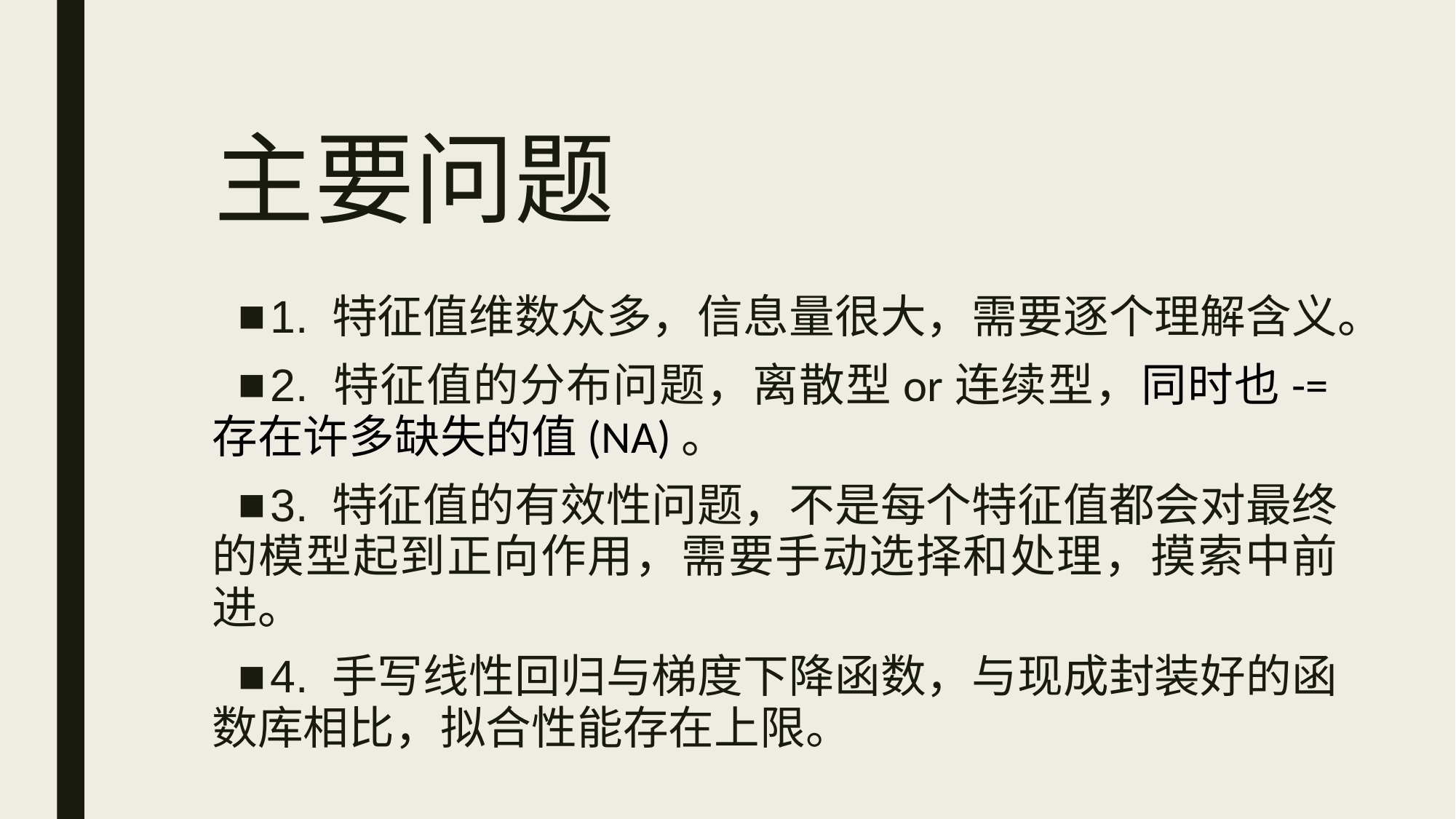

# 主要问题
1. 特征值维数众多，信息量很大，需要逐个理解含义。
2. 特征值的分布问题，离散型or连续型，同时也-=存在许多缺失的值(NA)。
3. 特征值的有效性问题，不是每个特征值都会对最终的模型起到正向作用，需要手动选择和处理，摸索中前进。
4. 手写线性回归与梯度下降函数，与现成封装好的函数库相比，拟合性能存在上限。